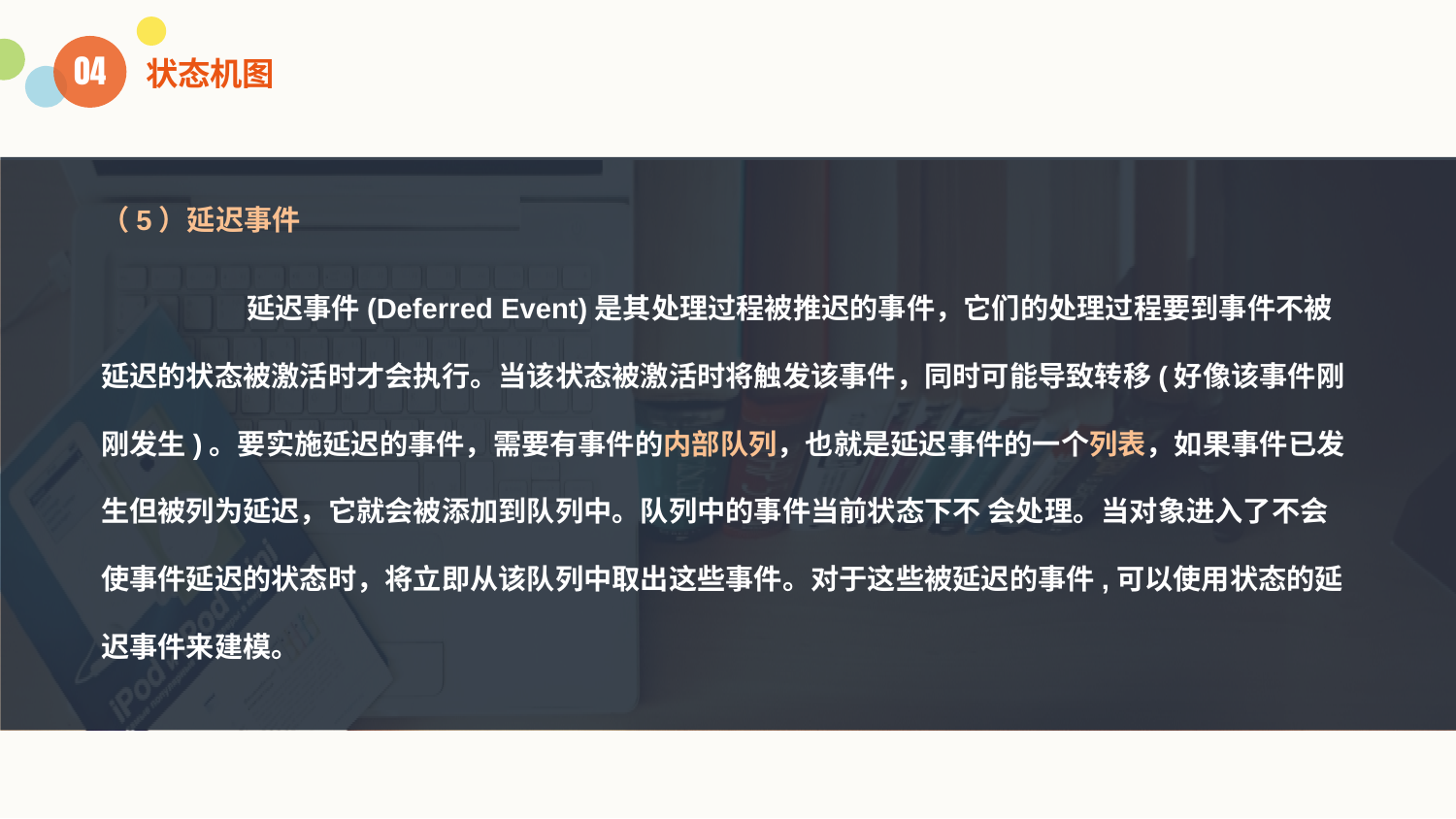

04
状态机图

（5）延迟事件
	延迟事件(Deferred Event)是其处理过程被推迟的事件，它们的处理过程要到事件不被 延迟的状态被激活时才会执行。当该状态被激活时将触发该事件，同时可能导致转移(好像该事件刚刚发生)。要实施延迟的事件，需要有事件的内部队列，也就是延迟事件的一个列表，如果事件已发生但被列为延迟，它就会被添加到队列中。队列中的事件当前状态下不 会处理。当对象进入了不会使事件延迟的状态时，将立即从该队列中取出这些事件。对于这些被延迟的事件,可以使用状态的延迟事件来建模。